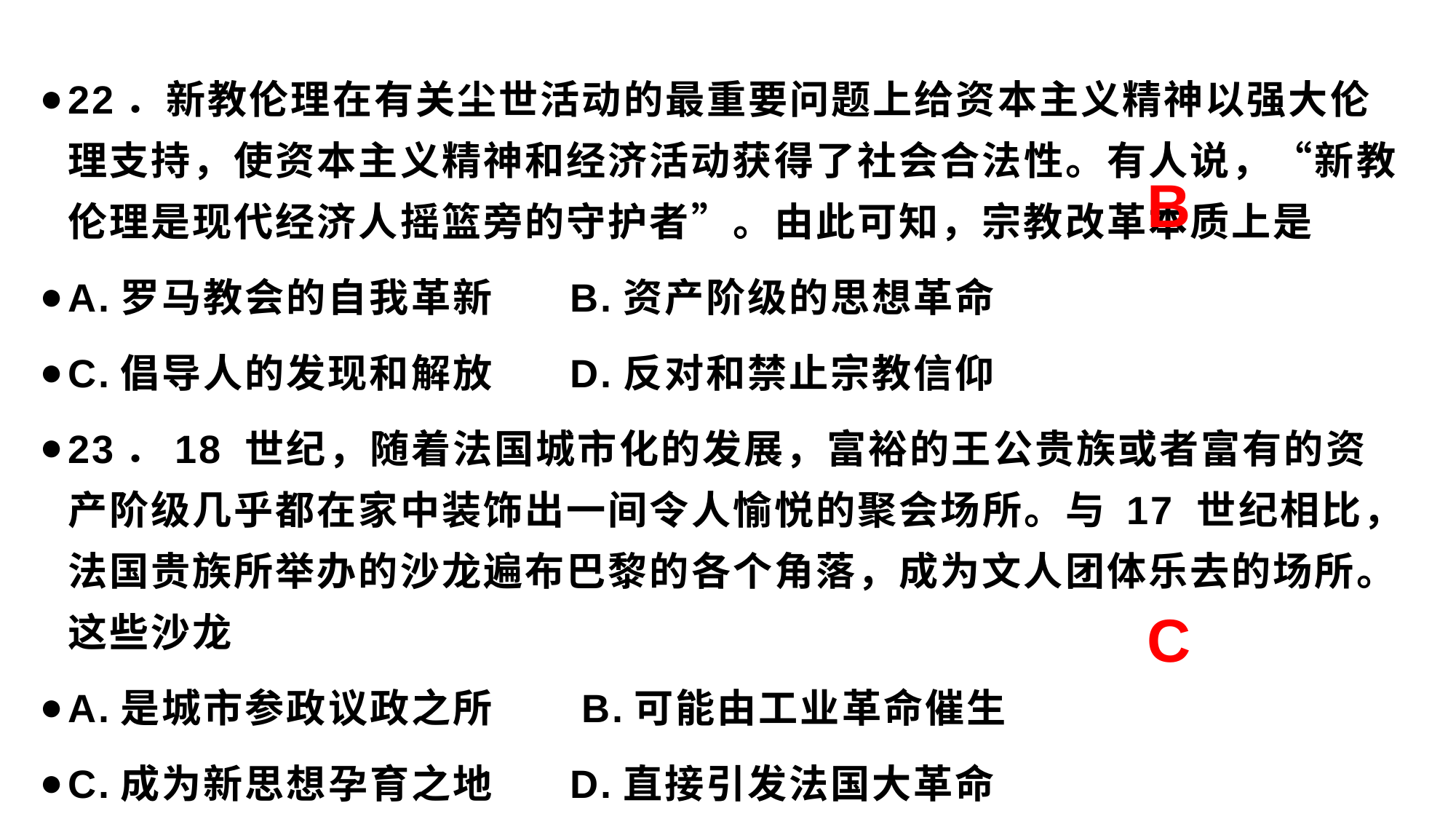

22．新教伦理在有关尘世活动的最重要问题上给资本主义精神以强大伦理支持，使资本主义精神和经济活动获得了社会合法性。有人说，“新教伦理是现代经济人摇篮旁的守护者”。由此可知，宗教改革本质上是
A.罗马教会的自我革新      B.资产阶级的思想革命
C.倡导人的发现和解放      D.反对和禁止宗教信仰
23．18 世纪，随着法国城市化的发展，富裕的王公贵族或者富有的资产阶级几乎都在家中装饰出一间令人愉悦的聚会场所。与 17 世纪相比，法国贵族所举办的沙龙遍布巴黎的各个角落，成为文人团体乐去的场所。这些沙龙
A.是城市参政议政之所       B.可能由工业革命催生
C.成为新思想孕育之地      D.直接引发法国大革命

B
C